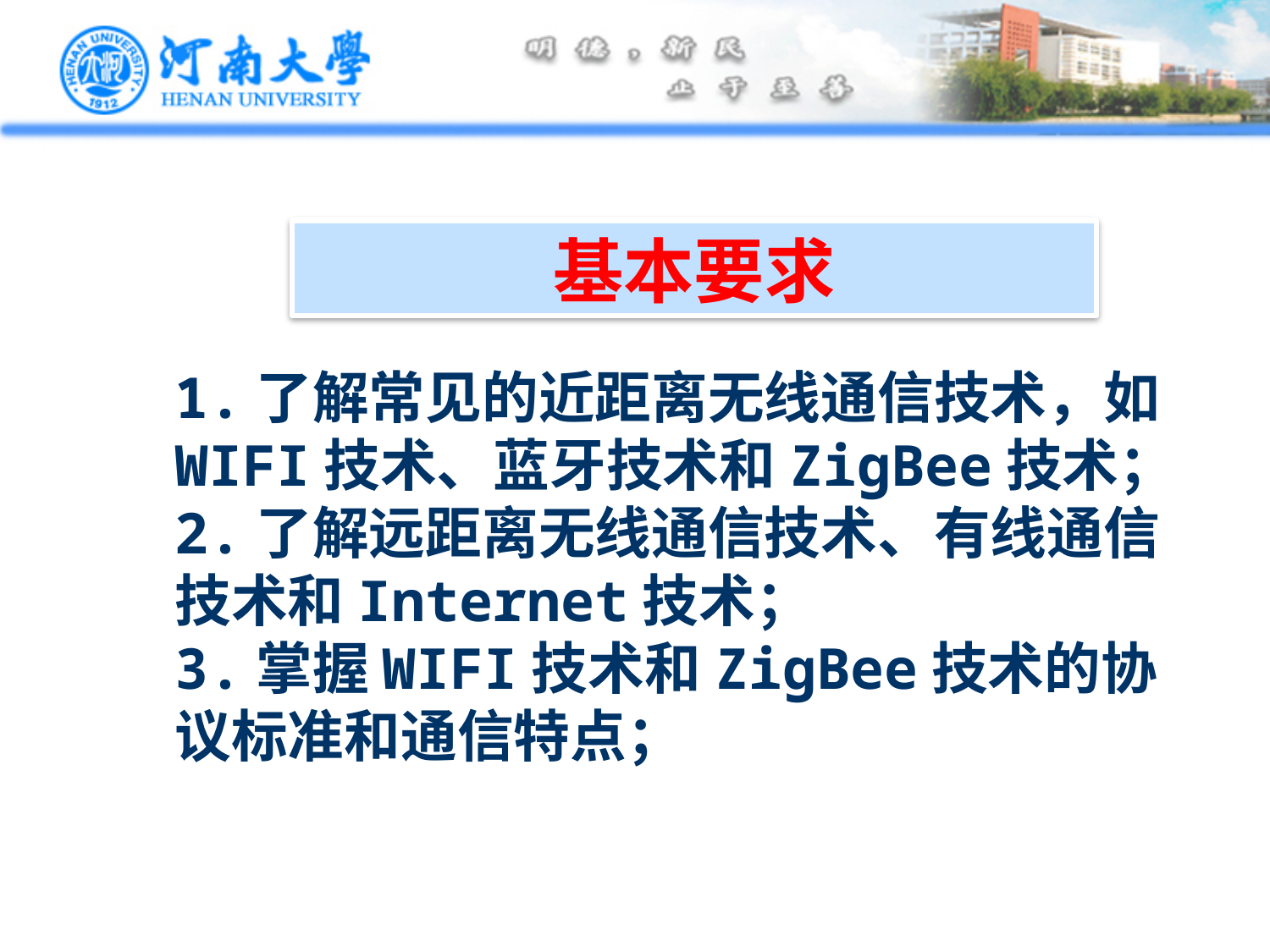

基本要求
1.了解常见的近距离无线通信技术，如WIFI技术、蓝牙技术和ZigBee技术；
2.了解远距离无线通信技术、有线通信技术和Internet技术；
3.掌握WIFI技术和ZigBee技术的协议标准和通信特点；